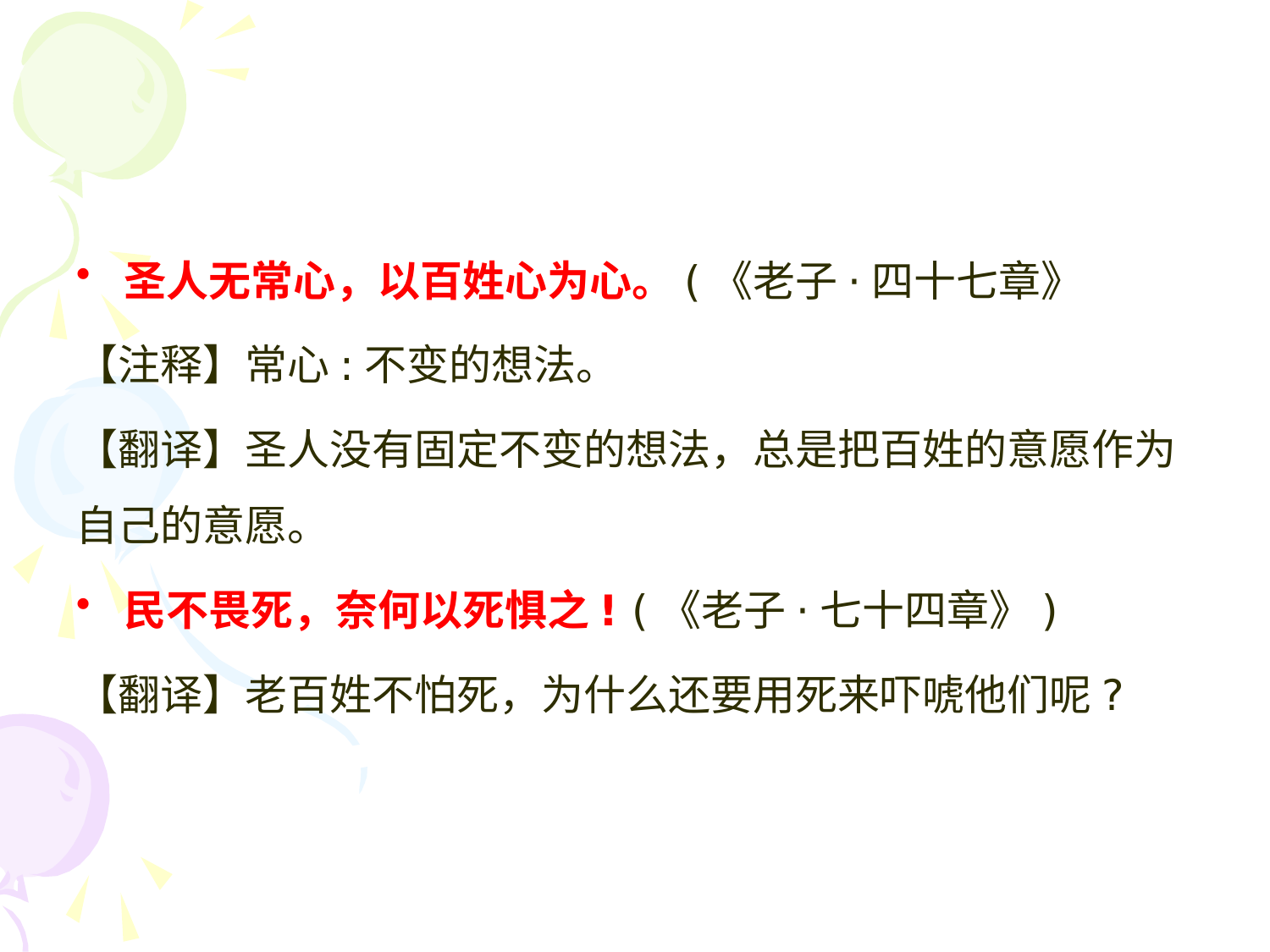

#
圣人无常心，以百姓心为心。(《老子·四十七章》
【注释】常心:不变的想法。
【翻译】圣人没有固定不变的想法，总是把百姓的意愿作为自己的意愿。
民不畏死，奈何以死惧之! (《老子·七十四章》)
【翻译】老百姓不怕死，为什么还要用死来吓唬他们呢?